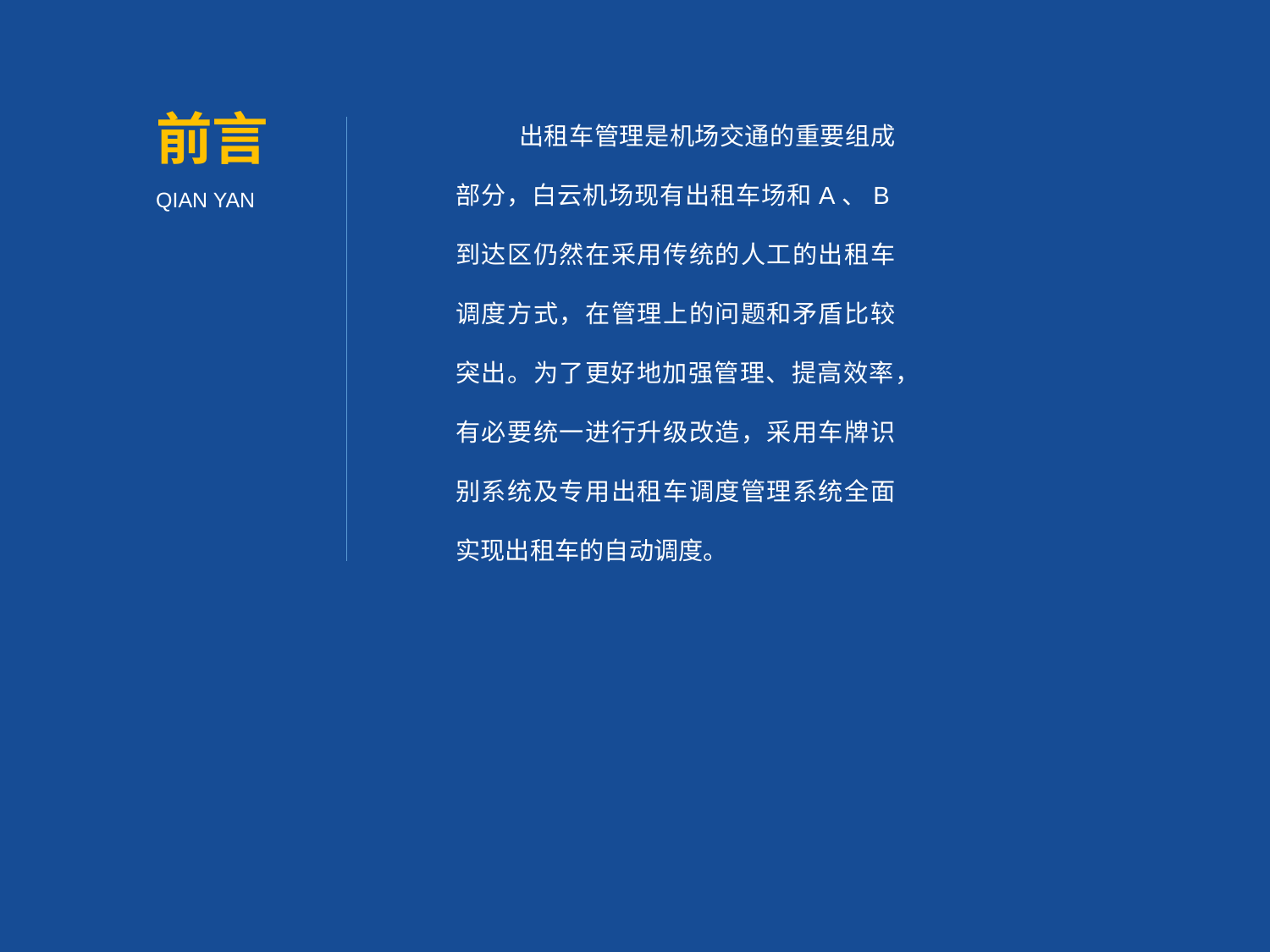

出租车管理是机场交通的重要组成部分，白云机场现有出租车场和A、B到达区仍然在采用传统的人工的出租车调度方式，在管理上的问题和矛盾比较突出。为了更好地加强管理、提高效率，有必要统一进行升级改造，采用车牌识别系统及专用出租车调度管理系统全面实现出租车的自动调度。
前言
QIAN YAN